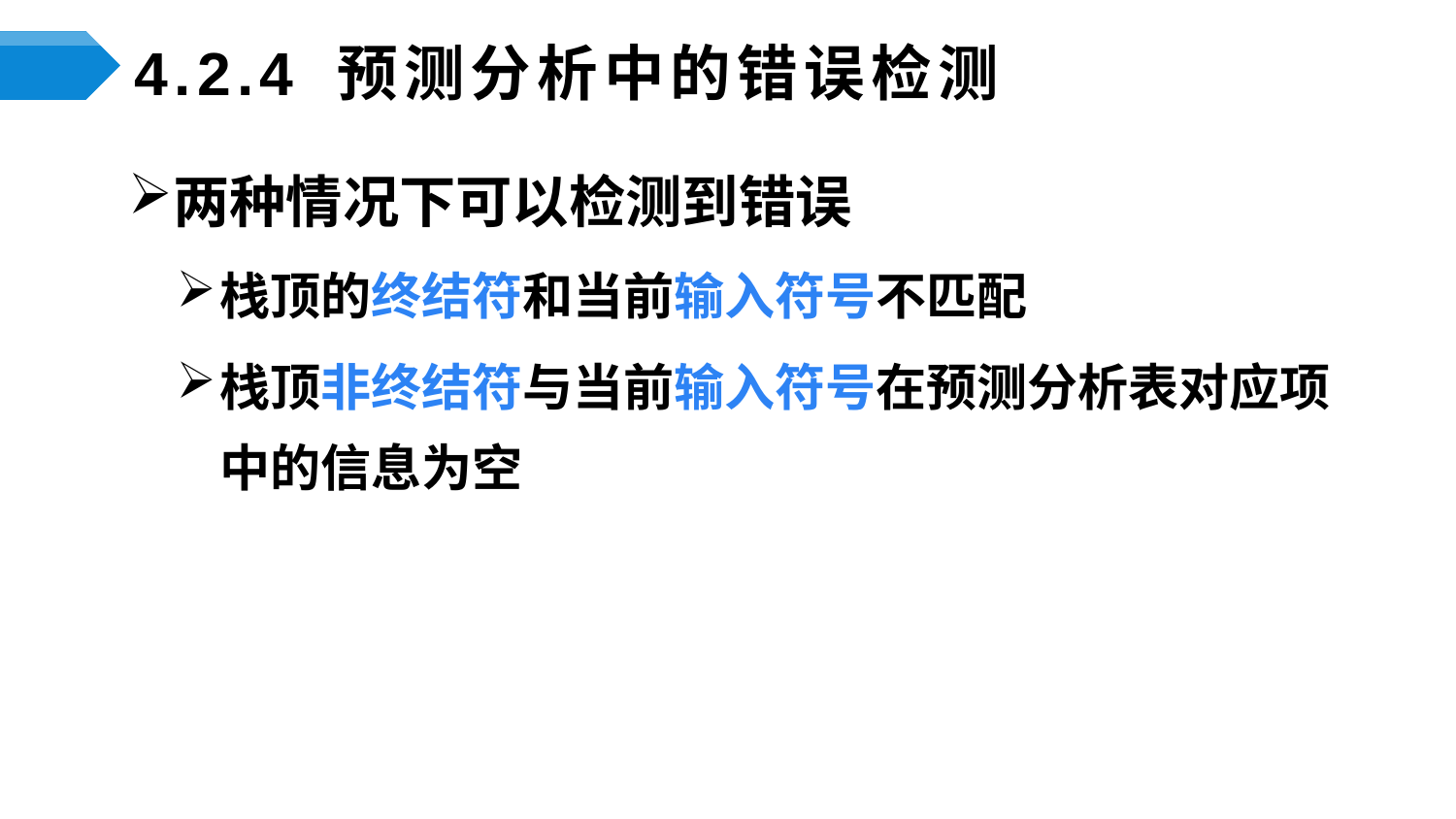

# 4.2.4 预测分析中的错误检测
两种情况下可以检测到错误
栈顶的终结符和当前输入符号不匹配
栈顶非终结符与当前输入符号在预测分析表对应项中的信息为空